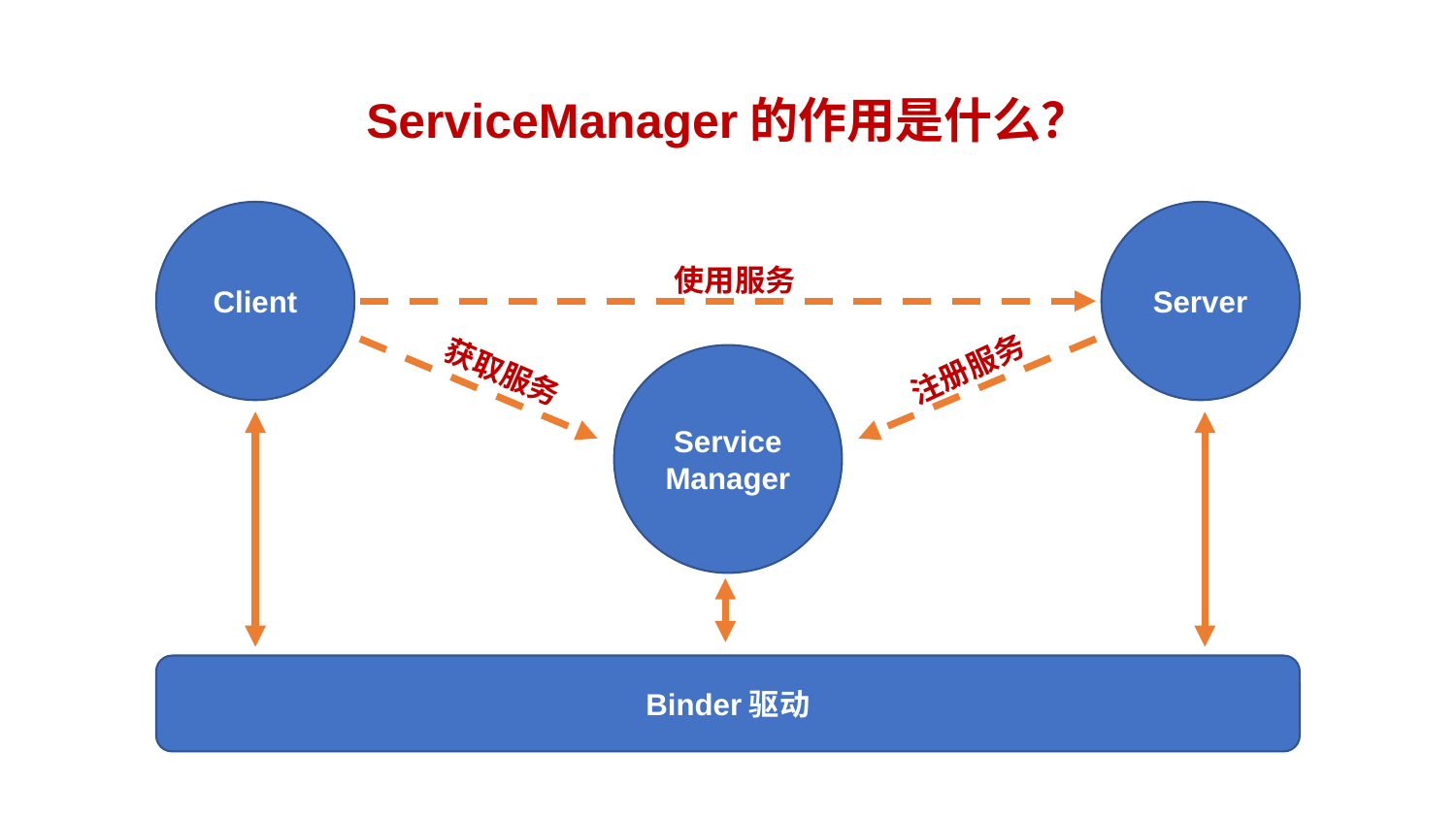

# ServiceManager的作用是什么？
Client
Server
使用服务
注册服务
ServiceManager
获取服务
Binder驱动